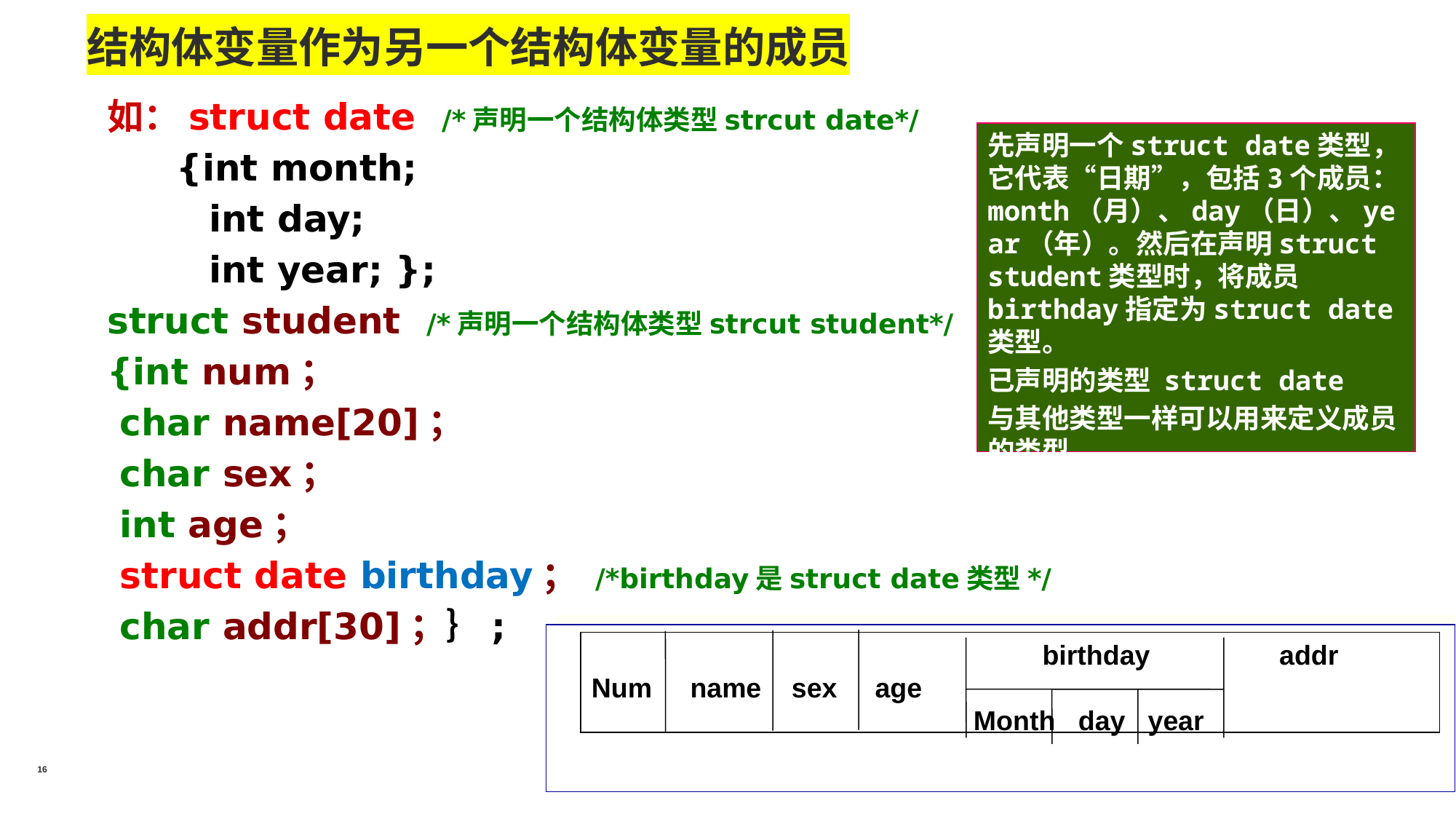

结构体变量作为另一个结构体变量的成员
如：struct date  /*声明一个结构体类型strcut date*/
　   {int month;
        int day;
        int year; };
struct student  /*声明一个结构体类型strcut student*/
{int num；
 char name[20]；
 char sex；
 int age；
 struct date birthday； /*birthday是struct date类型*/
 char addr[30]；｝;
先声明一个struct date类型，它代表“日期”，包括3个成员：month（月）、day（日）、year（年）。然后在声明struct student类型时，将成员birthday指定为struct date类型。
已声明的类型 struct date
与其他类型一样可以用来定义成员的类型。

                                                           birthday                 addr
Num     name    sex     age
                                                  Month   day   year

16